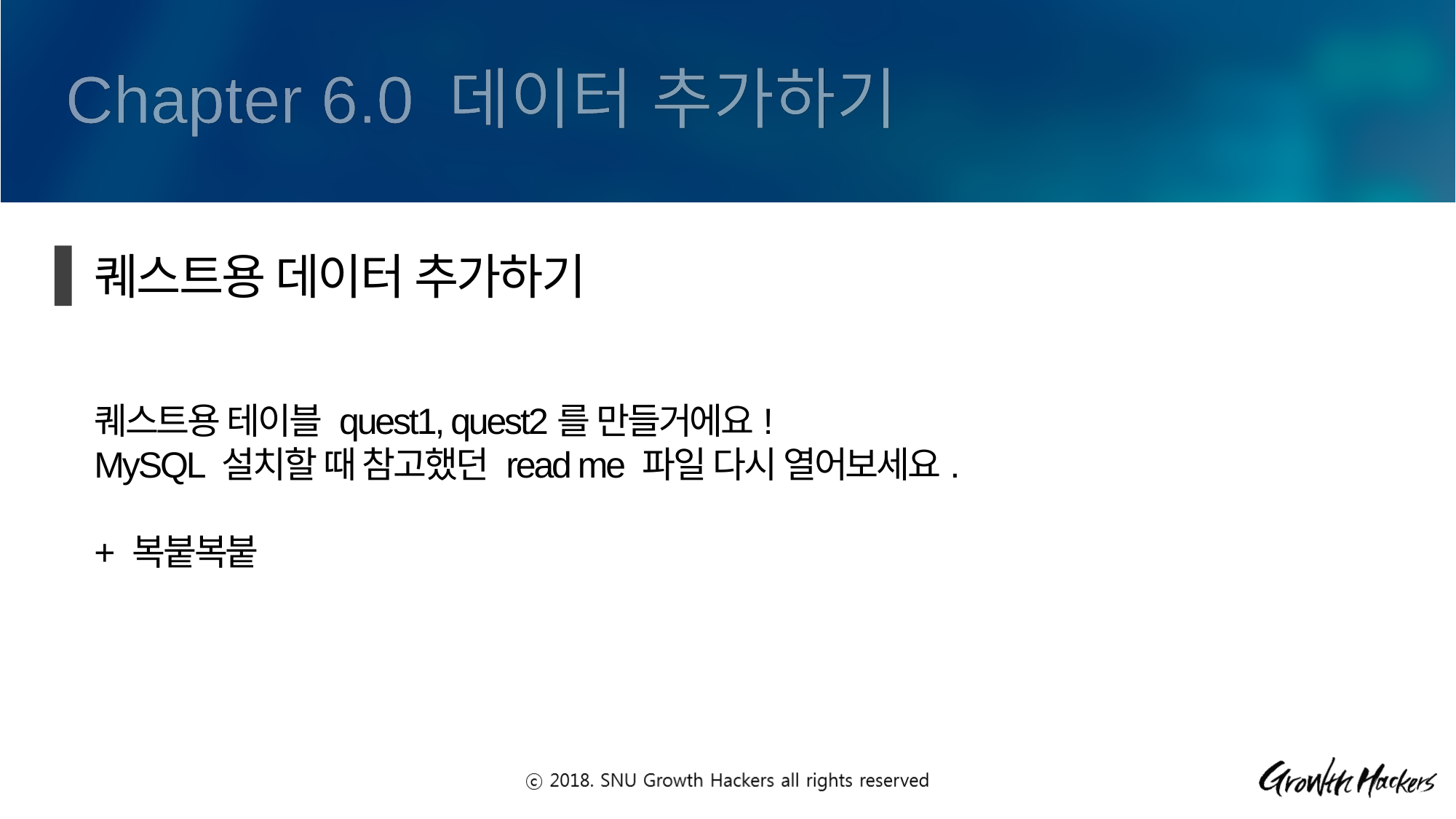

Chapter 6.0 데이터 추가하기
퀘스트용 데이터 추가하기

퀘스트용 테이블 quest1, quest2를 만들거에요!
MySQL 설치할 때 참고했던 read me 파일 다시 열어보세요.

+ 복붙복붙